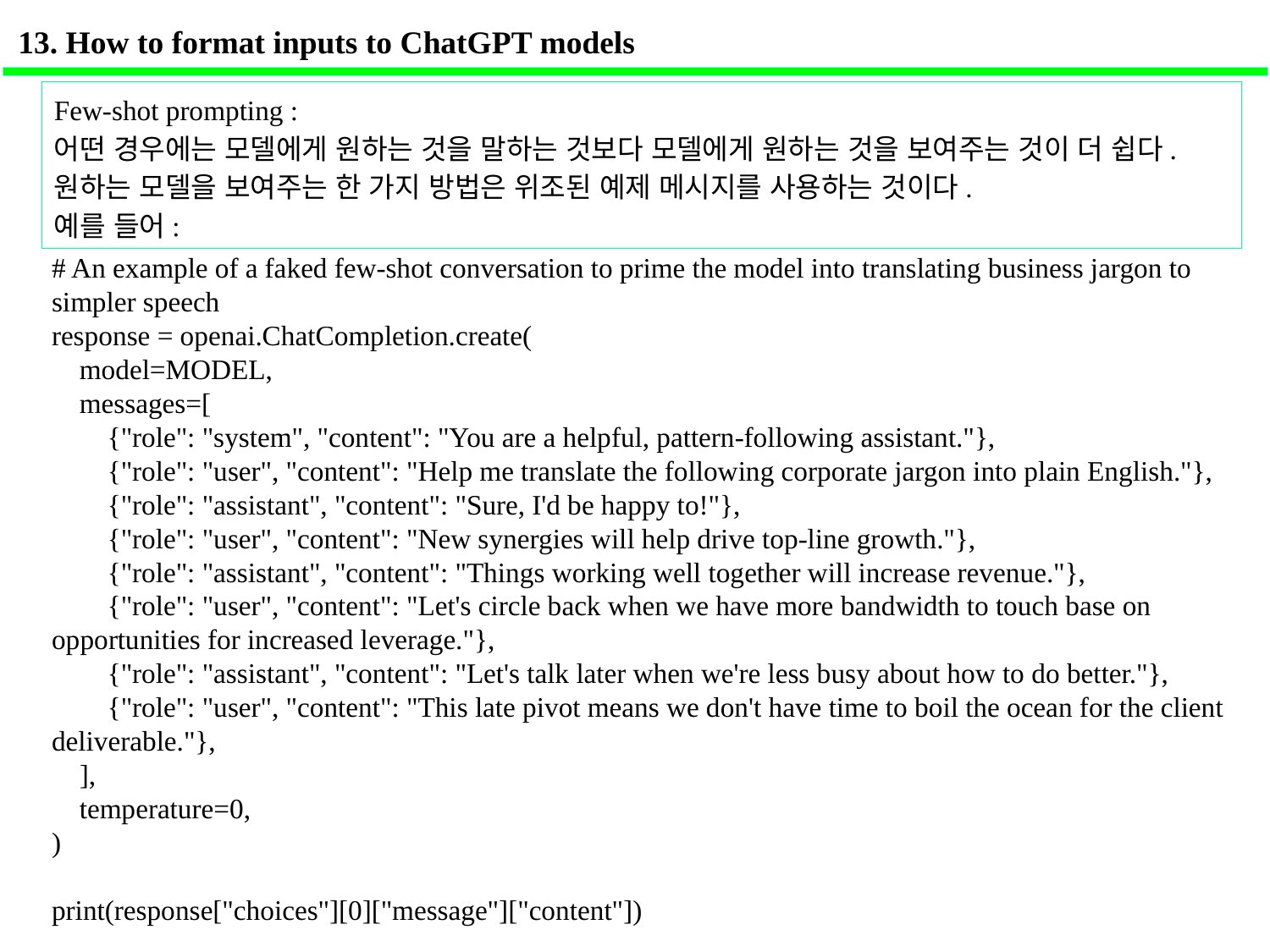

13. How to format inputs to ChatGPT models

Few-shot prompting :
어떤 경우에는 모델에게 원하는 것을 말하는 것보다 모델에게 원하는 것을 보여주는 것이 더 쉽다.원하는 모델을 보여주는 한 가지 방법은 위조된 예제 메시지를 사용하는 것이다.
예를 들어:
# An example of a faked few-shot conversation to prime the model into translating business jargon to simpler speech
response = openai.ChatCompletion.create(
    model=MODEL,
    messages=[
        {"role": "system", "content": "You are a helpful, pattern-following assistant."},
        {"role": "user", "content": "Help me translate the following corporate jargon into plain English."},
        {"role": "assistant", "content": "Sure, I'd be happy to!"},
        {"role": "user", "content": "New synergies will help drive top-line growth."},
        {"role": "assistant", "content": "Things working well together will increase revenue."},
        {"role": "user", "content": "Let's circle back when we have more bandwidth to touch base on opportunities for increased leverage."},
        {"role": "assistant", "content": "Let's talk later when we're less busy about how to do better."},
        {"role": "user", "content": "This late pivot means we don't have time to boil the ocean for the client deliverable."},
    ],
    temperature=0,
)
print(response["choices"][0]["message"]["content"])